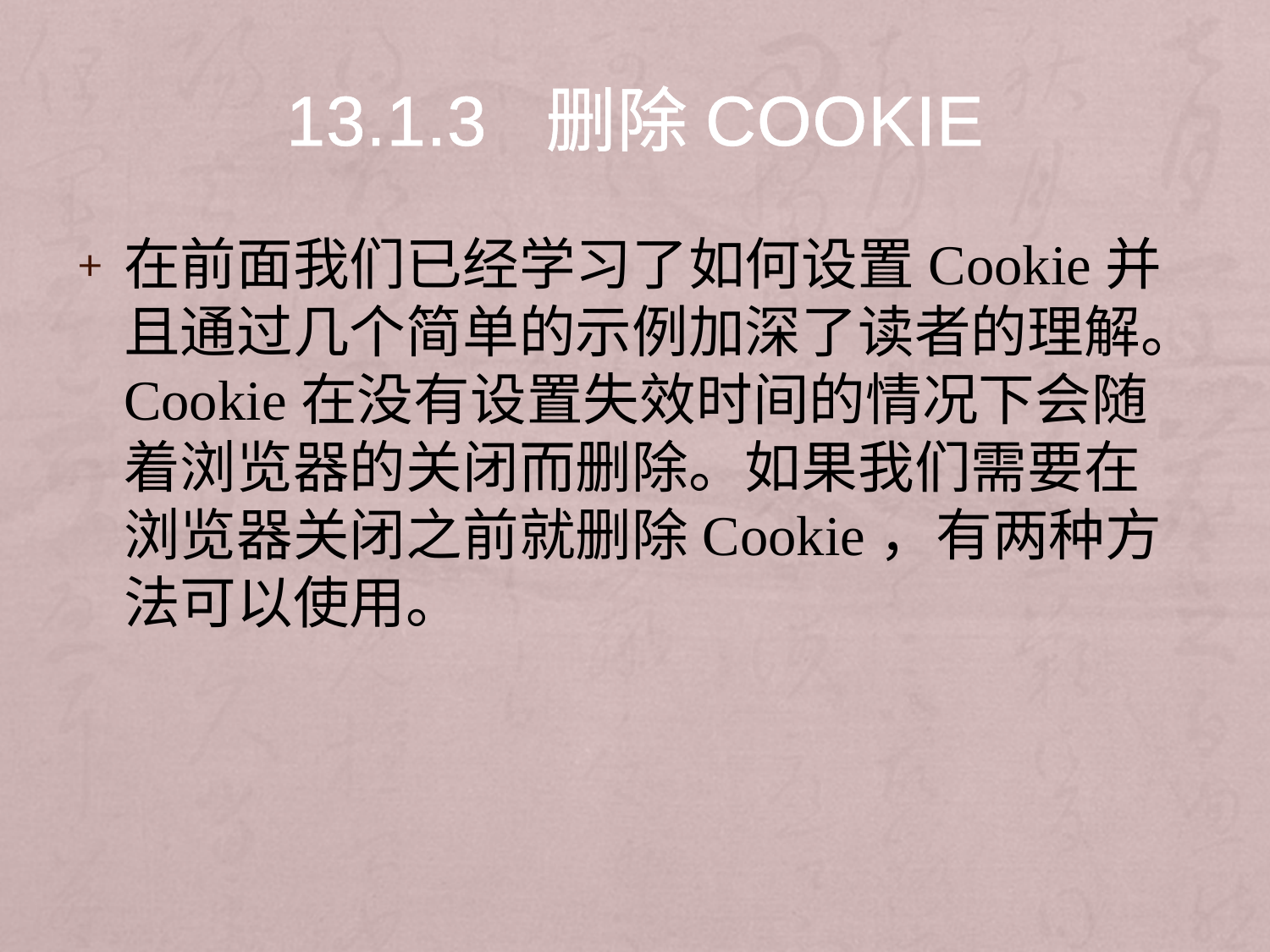

# 13.1.3  删除Cookie
在前面我们已经学习了如何设置Cookie并且通过几个简单的示例加深了读者的理解。Cookie在没有设置失效时间的情况下会随着浏览器的关闭而删除。如果我们需要在浏览器关闭之前就删除Cookie，有两种方法可以使用。